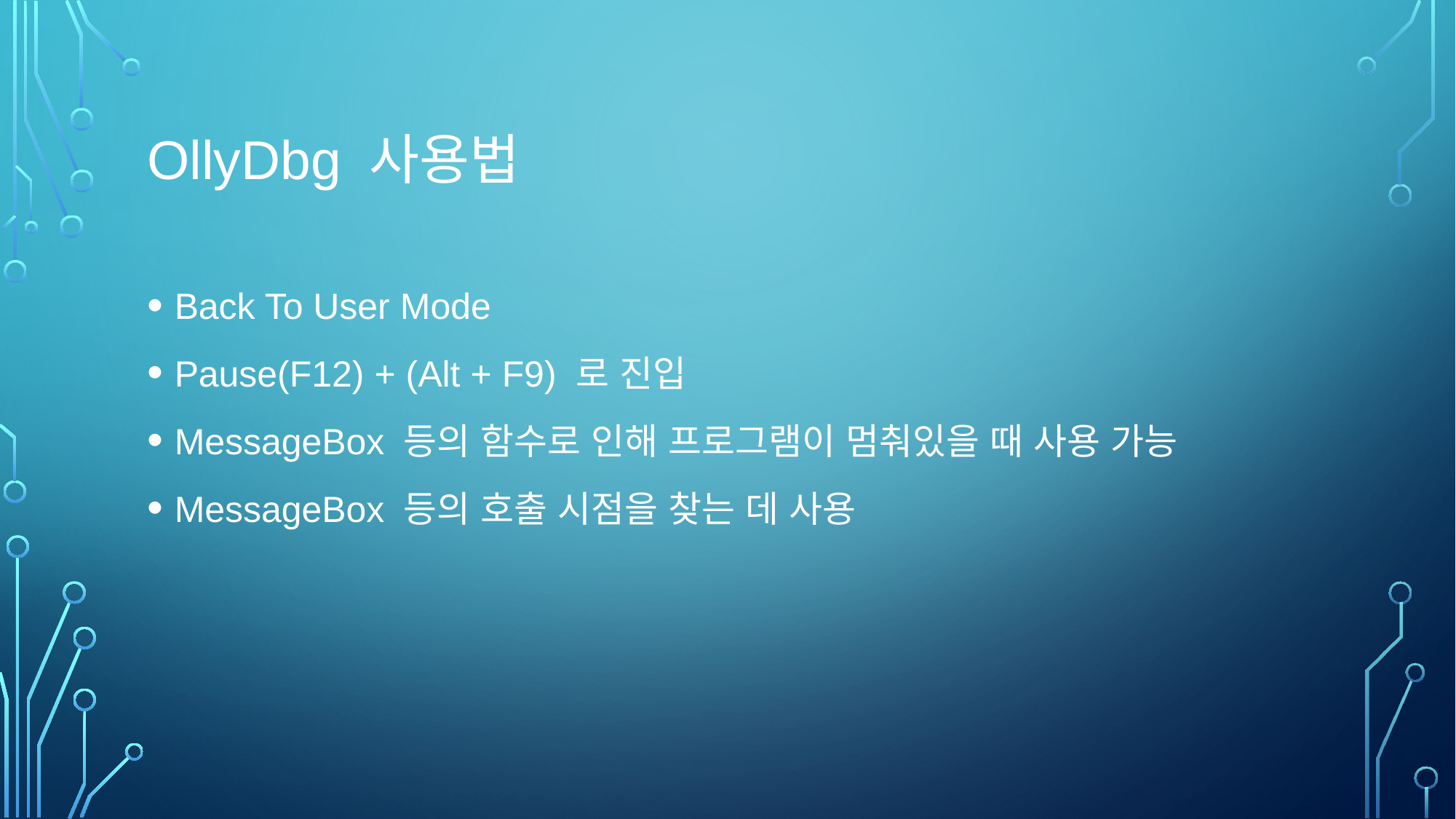

# OllyDbg 사용법
Back To User Mode
Pause(F12) + (Alt + F9) 로 진입
MessageBox 등의 함수로 인해 프로그램이 멈춰있을 때 사용 가능
MessageBox 등의 호출 시점을 찾는 데 사용